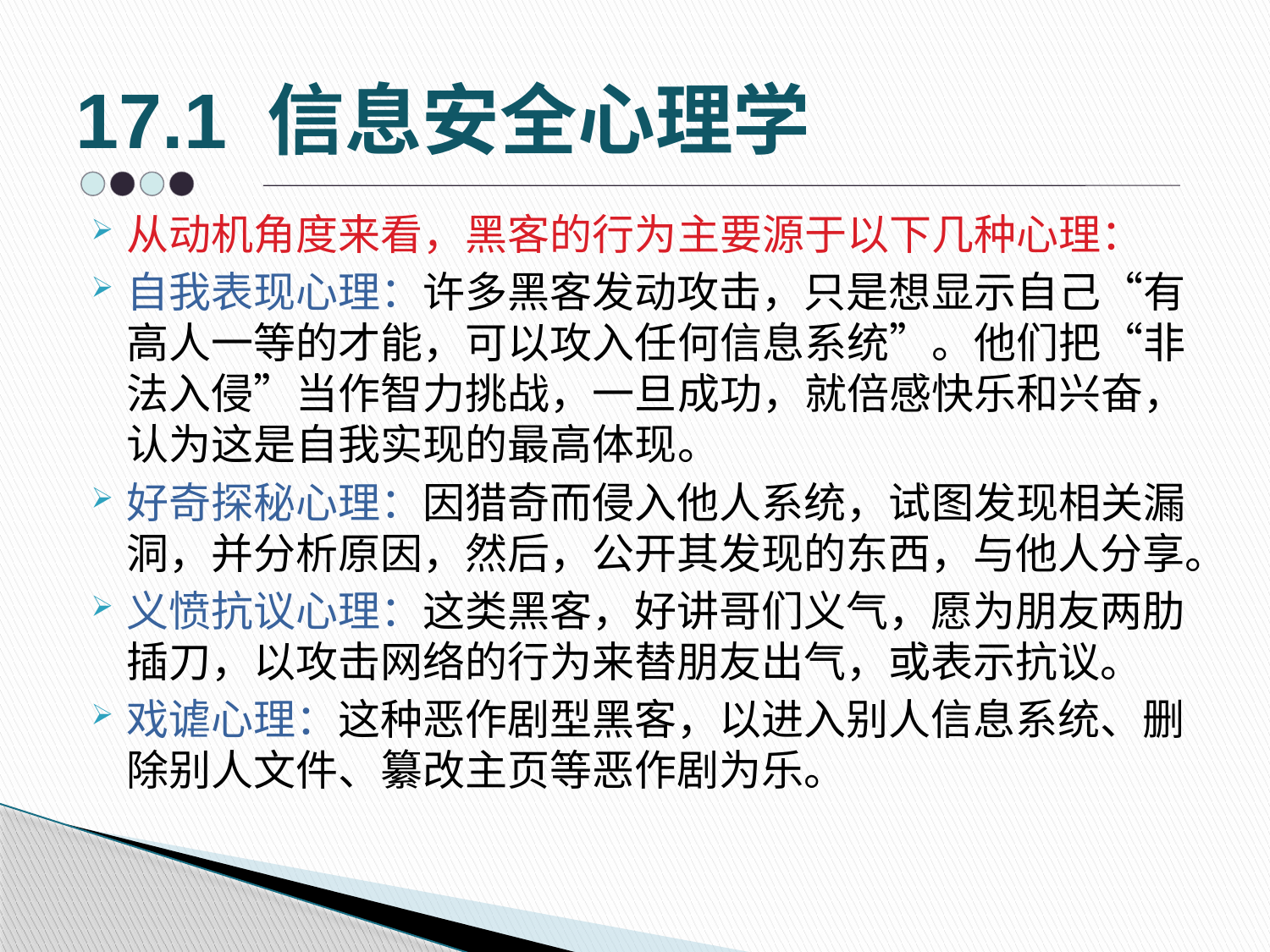

# 17.1 信息安全心理学

从动机角度来看，黑客的行为主要源于以下几种心理：
自我表现心理：许多黑客发动攻击，只是想显示自己“有高人一等的才能，可以攻入任何信息系统”。他们把“非法入侵”当作智力挑战，一旦成功，就倍感快乐和兴奋，认为这是自我实现的最高体现。
好奇探秘心理：因猎奇而侵入他人系统，试图发现相关漏洞，并分析原因，然后，公开其发现的东西，与他人分享。
义愤抗议心理：这类黑客，好讲哥们义气，愿为朋友两肋插刀，以攻击网络的行为来替朋友出气，或表示抗议。
戏谑心理：这种恶作剧型黑客，以进入别人信息系统、删除别人文件、纂改主页等恶作剧为乐。